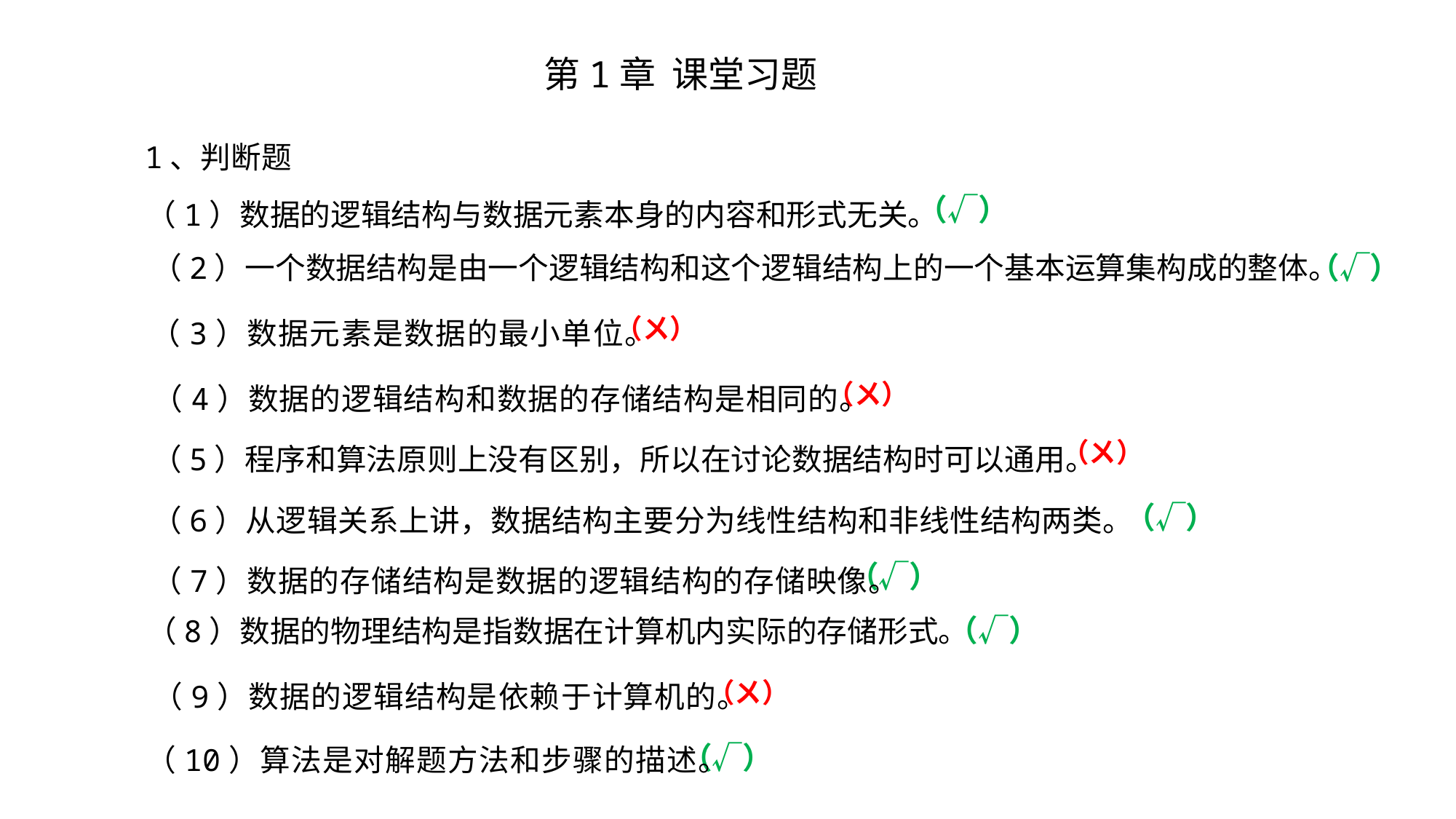

第1章  课堂习题
1、判断题
（1）数据的逻辑结构与数据元素本身的内容和形式无关。
（√）
（2）一个数据结构是由一个逻辑结构和这个逻辑结构上的一个基本运算集构成的整体。
（√）
（3）数据元素是数据的最小单位。
（ㄨ）
（4）数据的逻辑结构和数据的存储结构是相同的。
（ㄨ）
（5）程序和算法原则上没有区别，所以在讨论数据结构时可以通用。
（ㄨ）
（6）从逻辑关系上讲，数据结构主要分为线性结构和非线性结构两类。
（√）
（7）数据的存储结构是数据的逻辑结构的存储映像。
（√）
（√）
（8）数据的物理结构是指数据在计算机内实际的存储形式。
（9）数据的逻辑结构是依赖于计算机的。
（ㄨ）
（10）算法是对解题方法和步骤的描述。
（√）